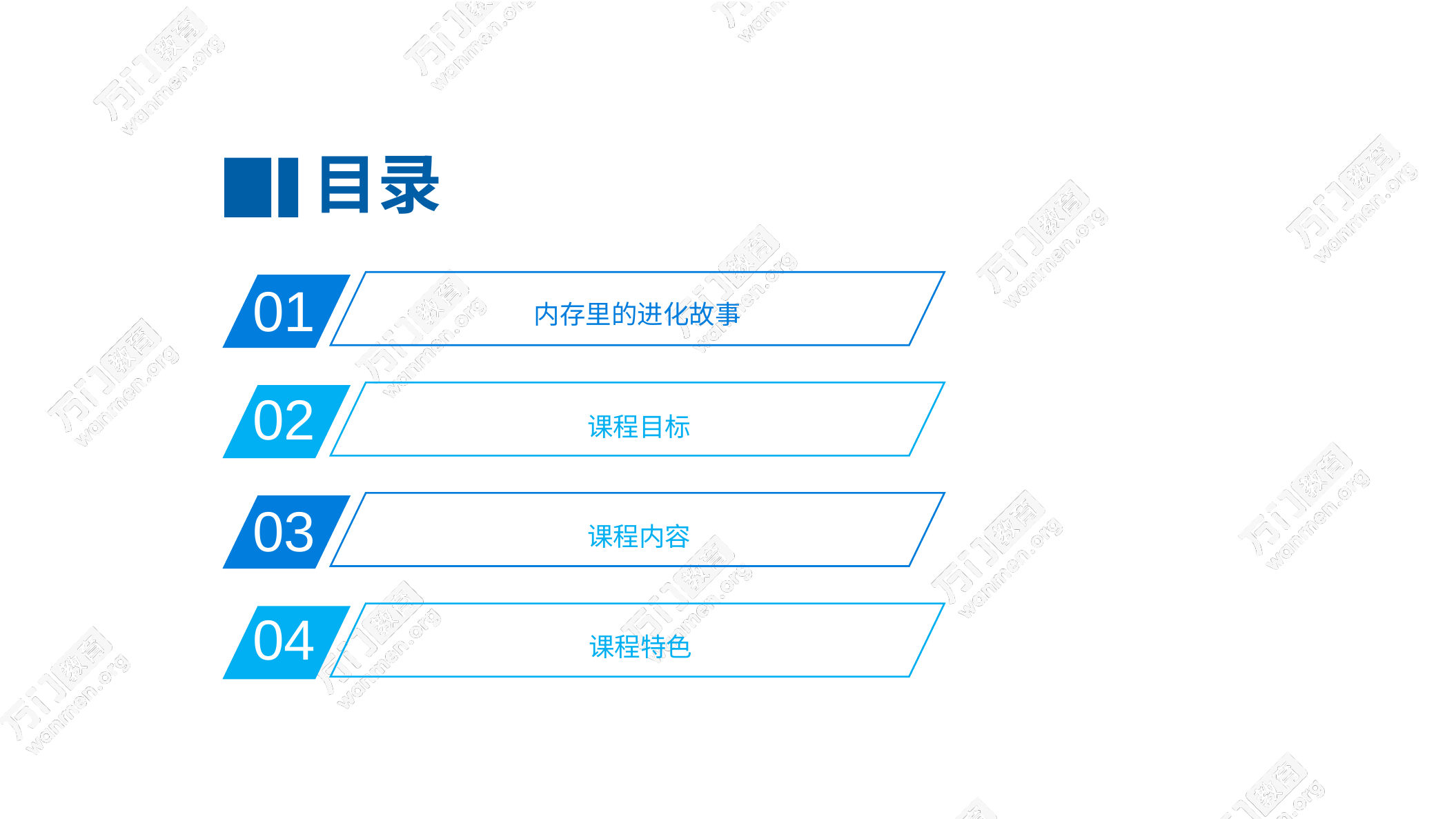

目录

01

内存里的进化故事
02

课程目标
03

课程内容
04

课程特色